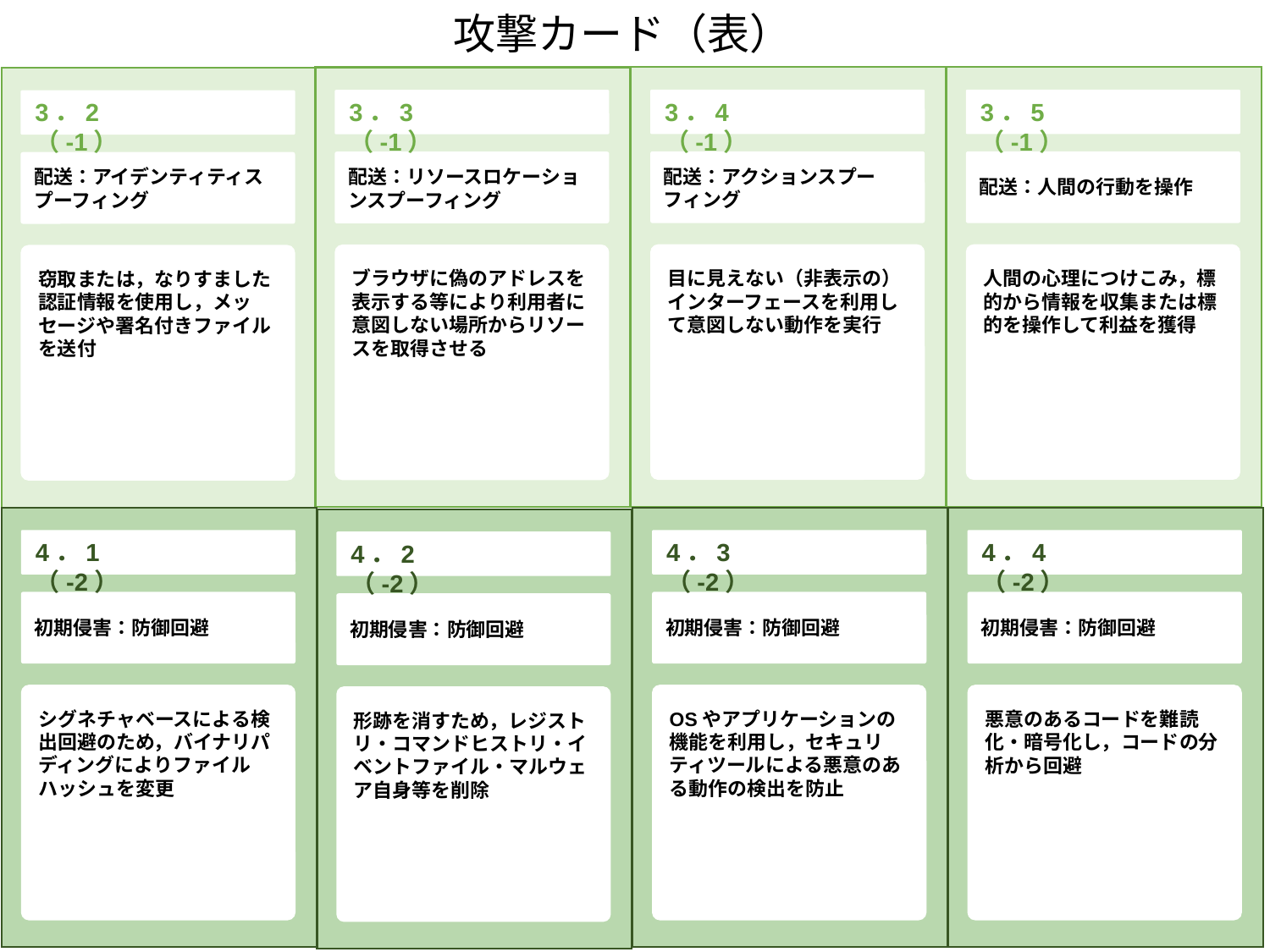

攻撃カード（表）

3．4　（-1）
3．5　（-1）

3．3　（-1）
3．2　（-1）

配送：アクションスプーフィング
配送：リソースロケーションスプーフィング
配送：アイデンティティスプーフィング
配送：人間の行動を操作

目に見えない（非表示の）インターフェースを利用して意図しない動作を実行
人間の心理につけこみ，標的から情報を収集または標的を操作して利益を獲得
ブラウザに偽のアドレスを表示する等により利用者に意図しない場所からリソースを取得させる
窃取または，なりすました認証情報を使用し，メッセージや署名付きファイルを送付

4．1　（-2）
4．3　（-2）
4．4　（-2）

4．2　（-2）

初期侵害：防御回避
初期侵害：防御回避
初期侵害：防御回避
初期侵害：防御回避

シグネチャベースによる検出回避のため，バイナリパディングによりファイルハッシュを変更
OSやアプリケーションの機能を利用し，セキュリティツールによる悪意のある動作の検出を防止
悪意のあるコードを難読化・暗号化し，コードの分析から回避
形跡を消すため，レジストリ・コマンドヒストリ・イベントファイル・マルウェア自身等を削除